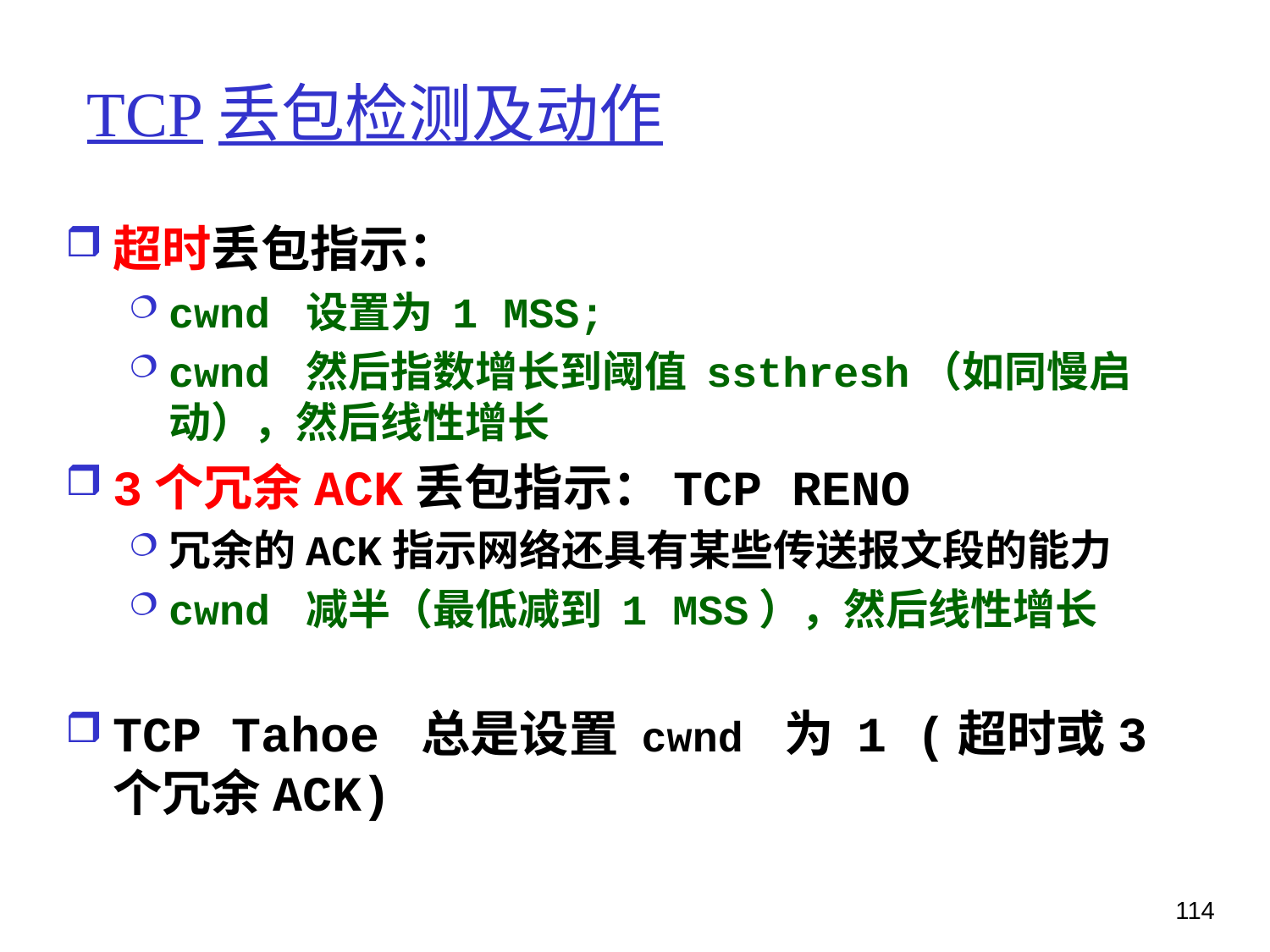

# TCP丢包检测及动作
超时丢包指示：
cwnd 设置为 1 MSS;
cwnd 然后指数增长到阈值 ssthresh（如同慢启动），然后线性增长
3个冗余ACK丢包指示：TCP RENO
冗余的ACK指示网络还具有某些传送报文段的能力
cwnd 减半（最低减到 1 MSS），然后线性增长

TCP Tahoe 总是设置 cwnd 为 1 (超时或3个冗余ACK)
114